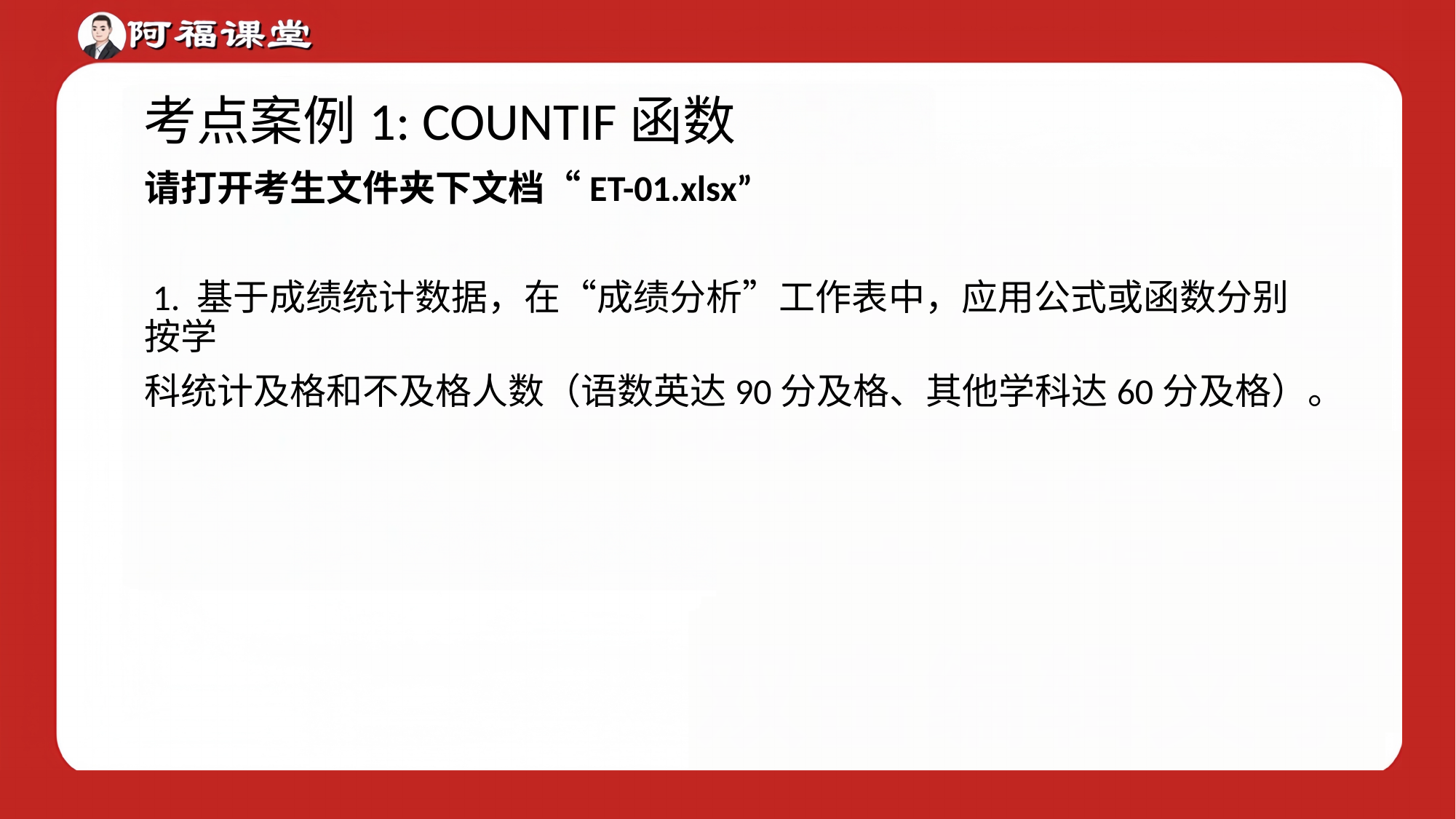

# 考点案例1: COUNTIF函数
请打开考生文件夹下文档“ET-01.xlsx”

 1. 基于成绩统计数据，在“成绩分析”工作表中，应用公式或函数分别按学
科统计及格和不及格人数（语数英达90分及格、其他学科达60分及格）。